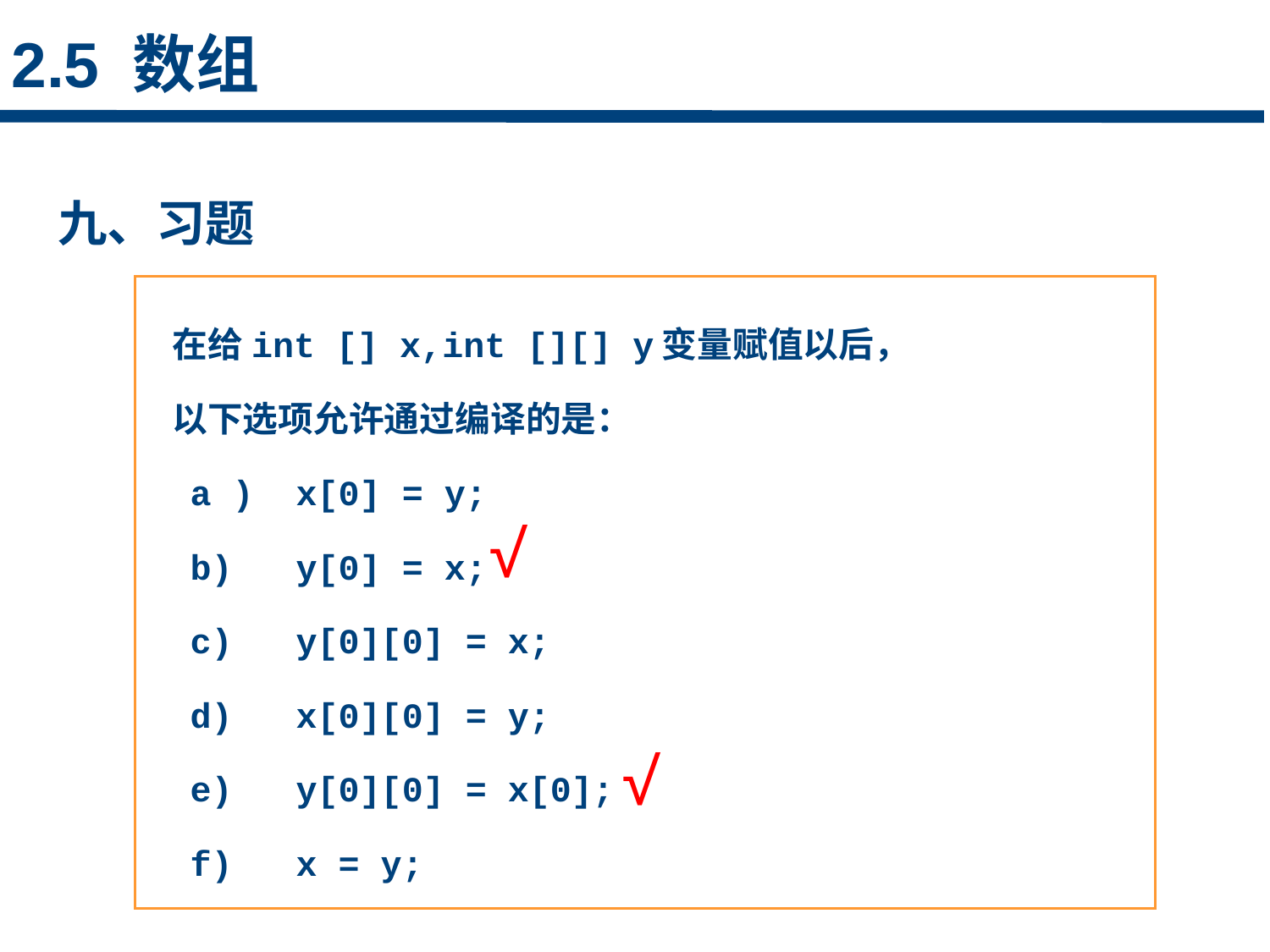

2.5 数组
九、习题

点击添加文本
  在给int [] x,int [][] y变量赋值以后，
  以下选项允许通过编译的是：
  a )  x[0] = y;
  b)   y[0] = x;
  c)   y[0][0] = x;
  d)   x[0][0] = y;
  e)   y[0][0] = x[0];
  f)   x = y;
点击添加文本
√
点击添加文本
√
点击添加文本